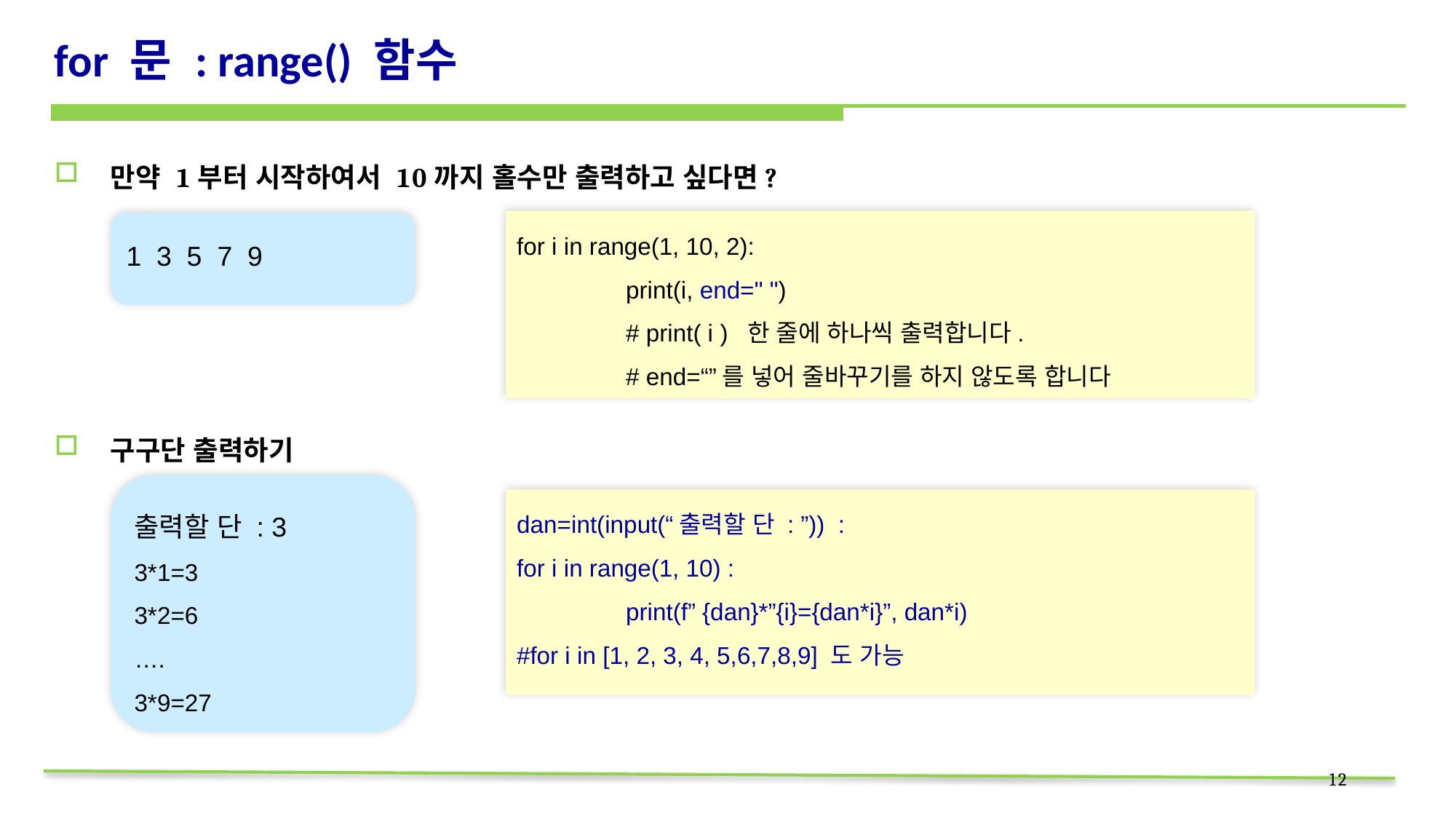

# for 문 : range() 함수
만약 1부터 시작하여서 10까지 홀수만 출력하고 싶다면?

구구단 출력하기

for i in range(1, 10, 2):
	print(i, end=" ")
	# print( i )  한 줄에 하나씩 출력합니다.
	# end=“”를 넣어 줄바꾸기를 하지 않도록 합니다
1  3  5  7  9
출력할 단 : 3
3*1=3
3*2=6
….
3*9=27

dan=int(input(“출력할 단 : ”))  :
for i in range(1, 10) :
	print(f” {dan}*”{i}={dan*i}”, dan*i)
#for i in [1, 2, 3, 4, 5,6,7,8,9] 도 가능
12